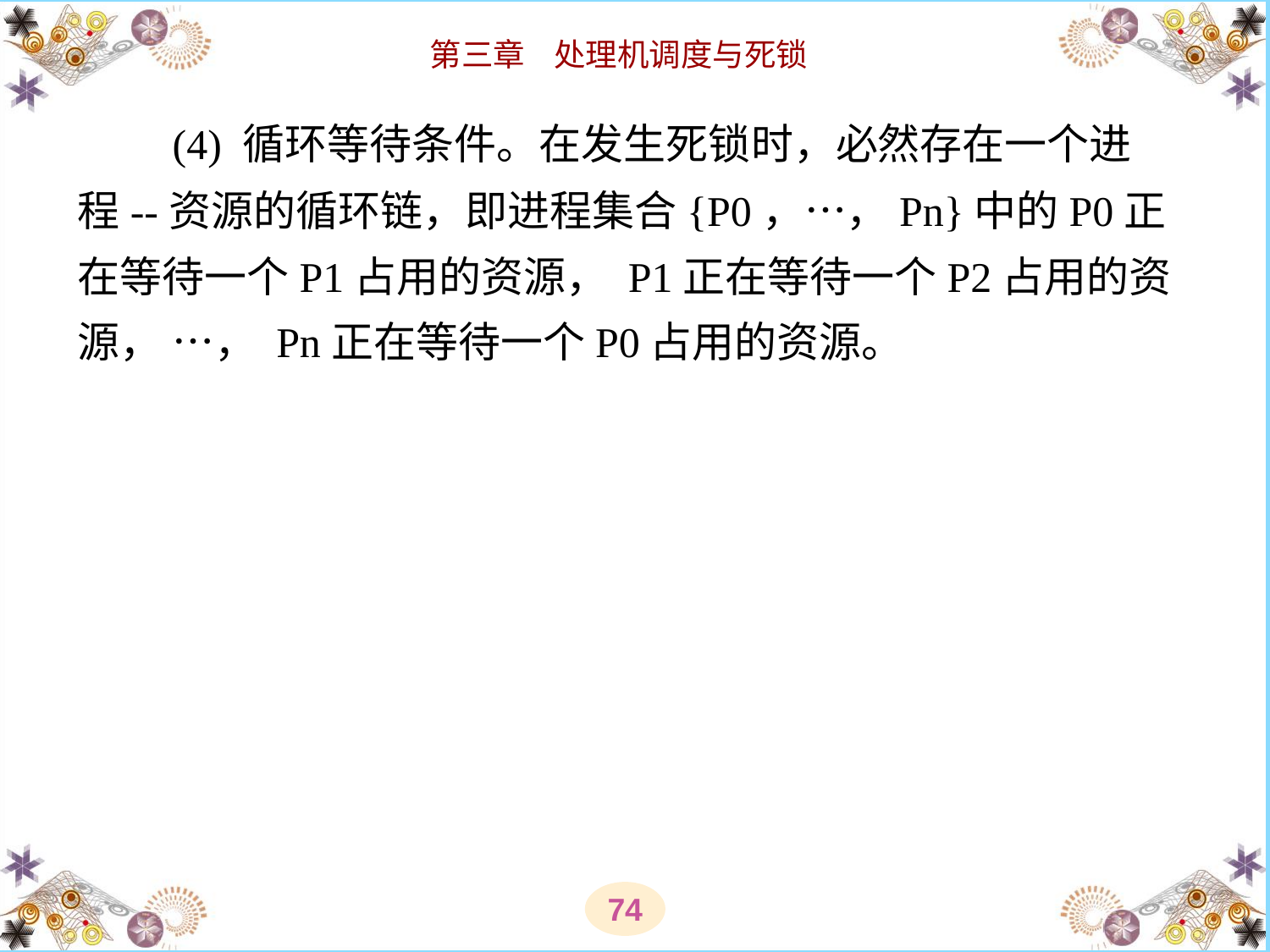

# (4) 循环等待条件。在发生死锁时，必然存在一个进程--资源的循环链，即进程集合{P0，…，Pn}中的P0正在等待一个P1占用的资源， P1正在等待一个P2占用的资源， …， Pn正在等待一个P0占用的资源。